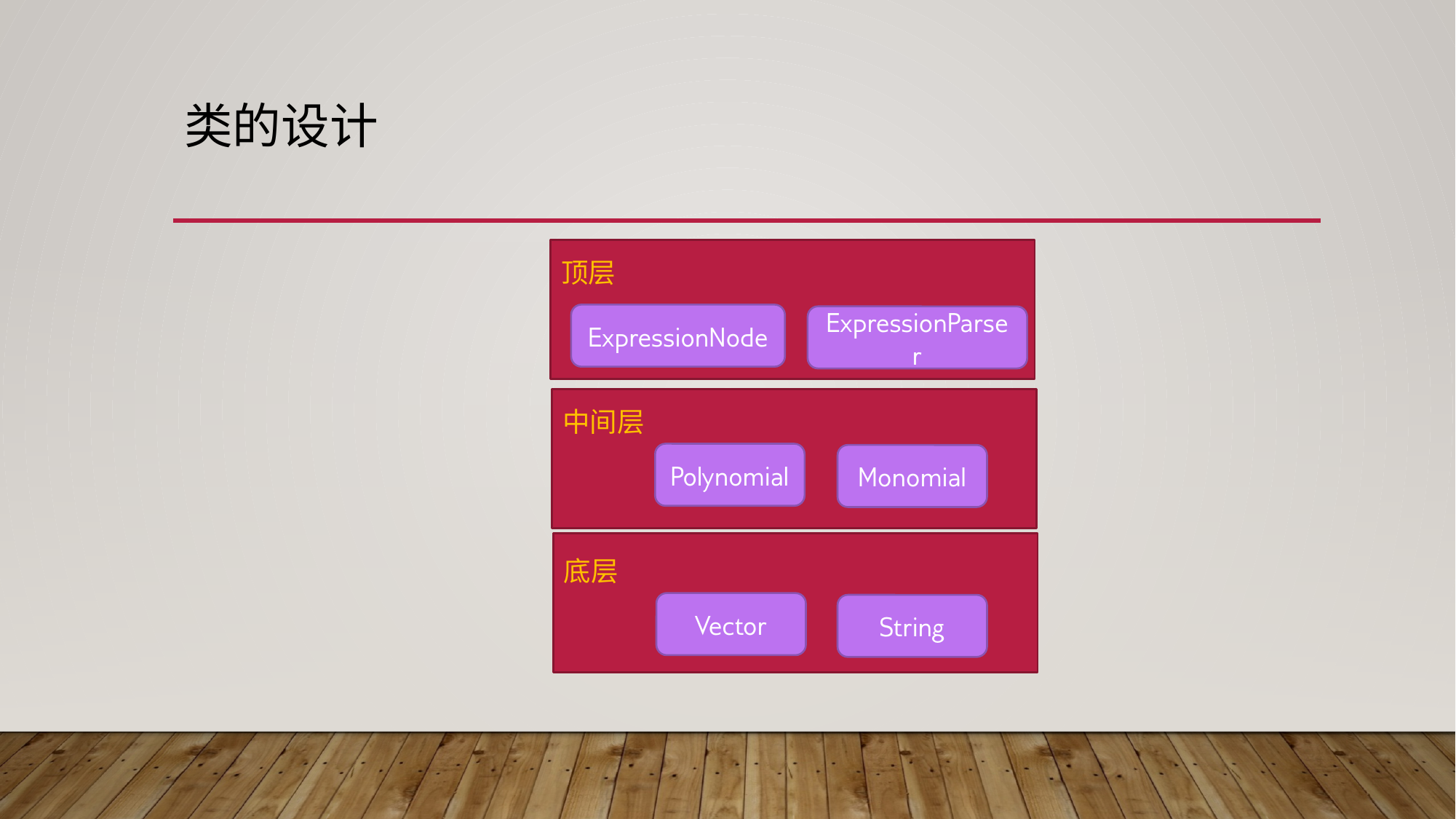

# 类的设计

顶层
ExpressionNode
ExpressionParser

中间层
Polynomial
Monomial

底层
Vector
String